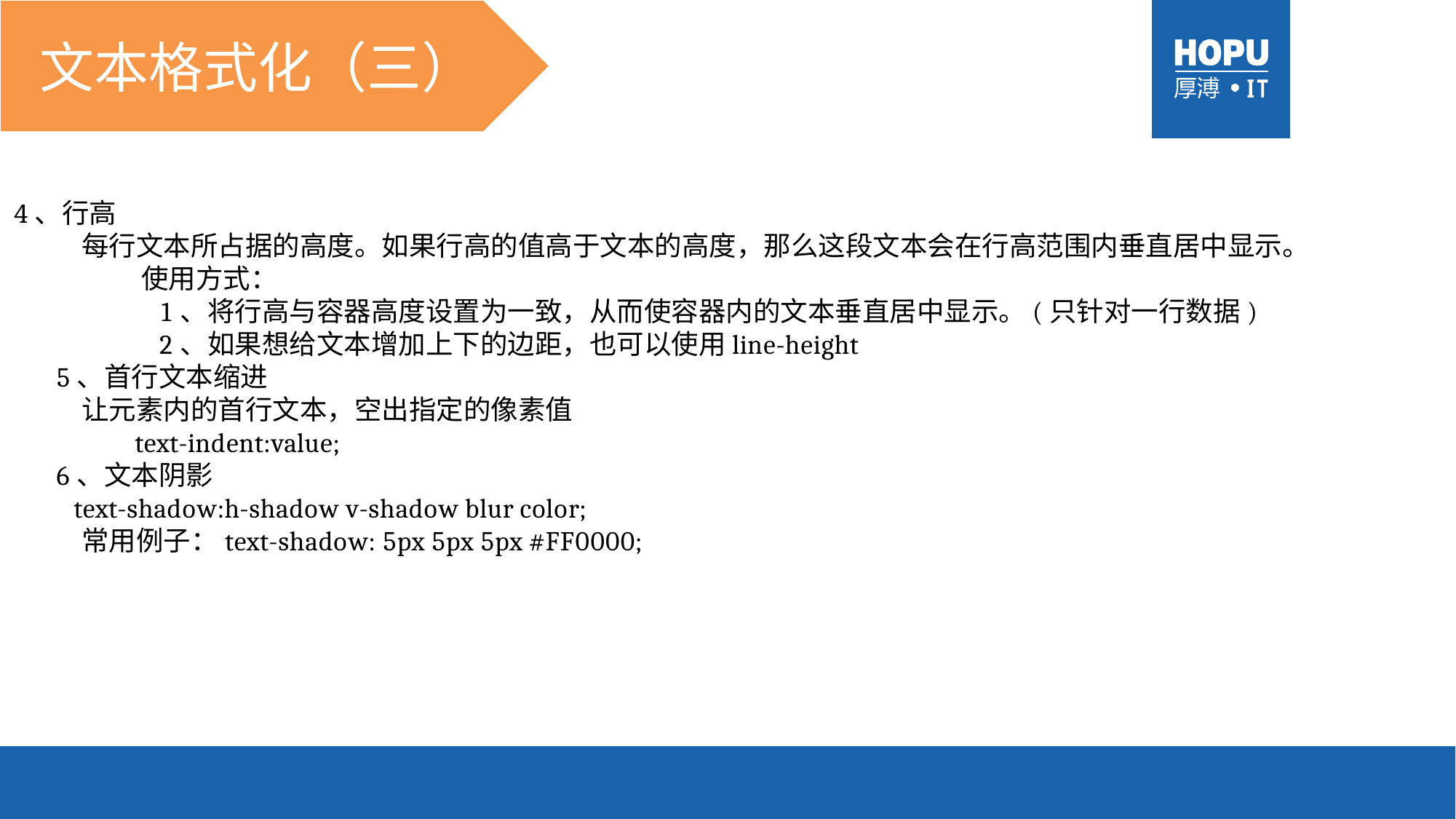

文本格式化（三）
4、行高
          每行文本所占据的高度。如果行高的值高于文本的高度，那么这段文本会在行高范围内垂直居中显示。
	  使用方式：
	      1、将行高与容器高度设置为一致，从而使容器内的文本垂直居中显示。(只针对一行数据)
	      2、如果想给文本增加上下的边距，也可以使用line-height
       5、首行文本缩进
          让元素内的首行文本，空出指定的像素值
	  text-indent:value;
       6、文本阴影
          text-shadow:h-shadow v-shadow blur color;
          常用例子：text-shadow: 5px 5px 5px #FF0000;